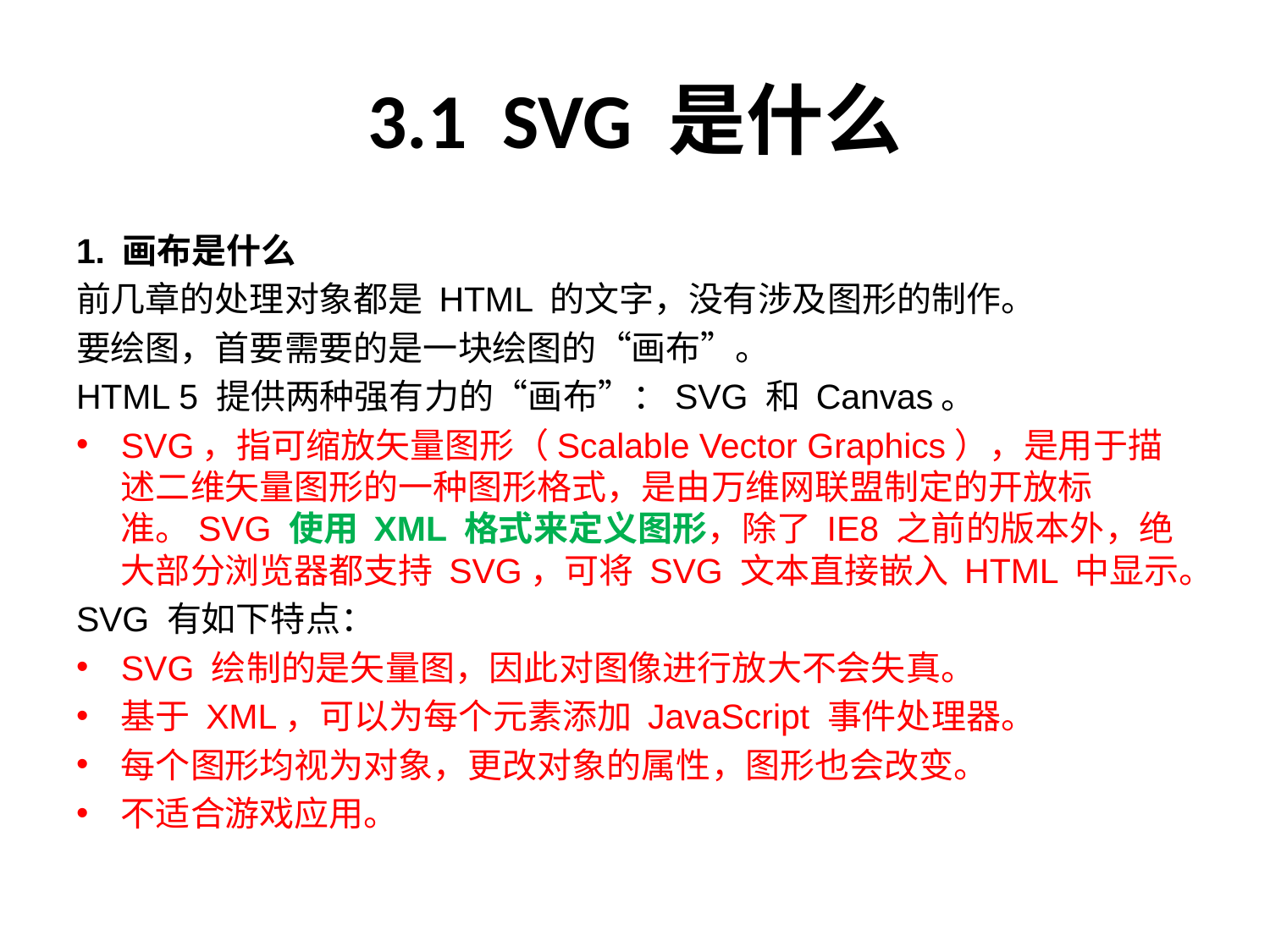

# 3.1  SVG 是什么
1. 画布是什么
前几章的处理对象都是 HTML 的文字，没有涉及图形的制作。
要绘图，首要需要的是一块绘图的“画布”。
HTML 5 提供两种强有力的“画布”：SVG 和 Canvas。
SVG，指可缩放矢量图形（Scalable Vector Graphics），是用于描述二维矢量图形的一种图形格式，是由万维网联盟制定的开放标准。SVG 使用 XML 格式来定义图形，除了 IE8 之前的版本外，绝大部分浏览器都支持 SVG，可将 SVG 文本直接嵌入 HTML 中显示。
SVG 有如下特点：
SVG 绘制的是矢量图，因此对图像进行放大不会失真。
基于 XML，可以为每个元素添加 JavaScript 事件处理器。
每个图形均视为对象，更改对象的属性，图形也会改变。
不适合游戏应用。